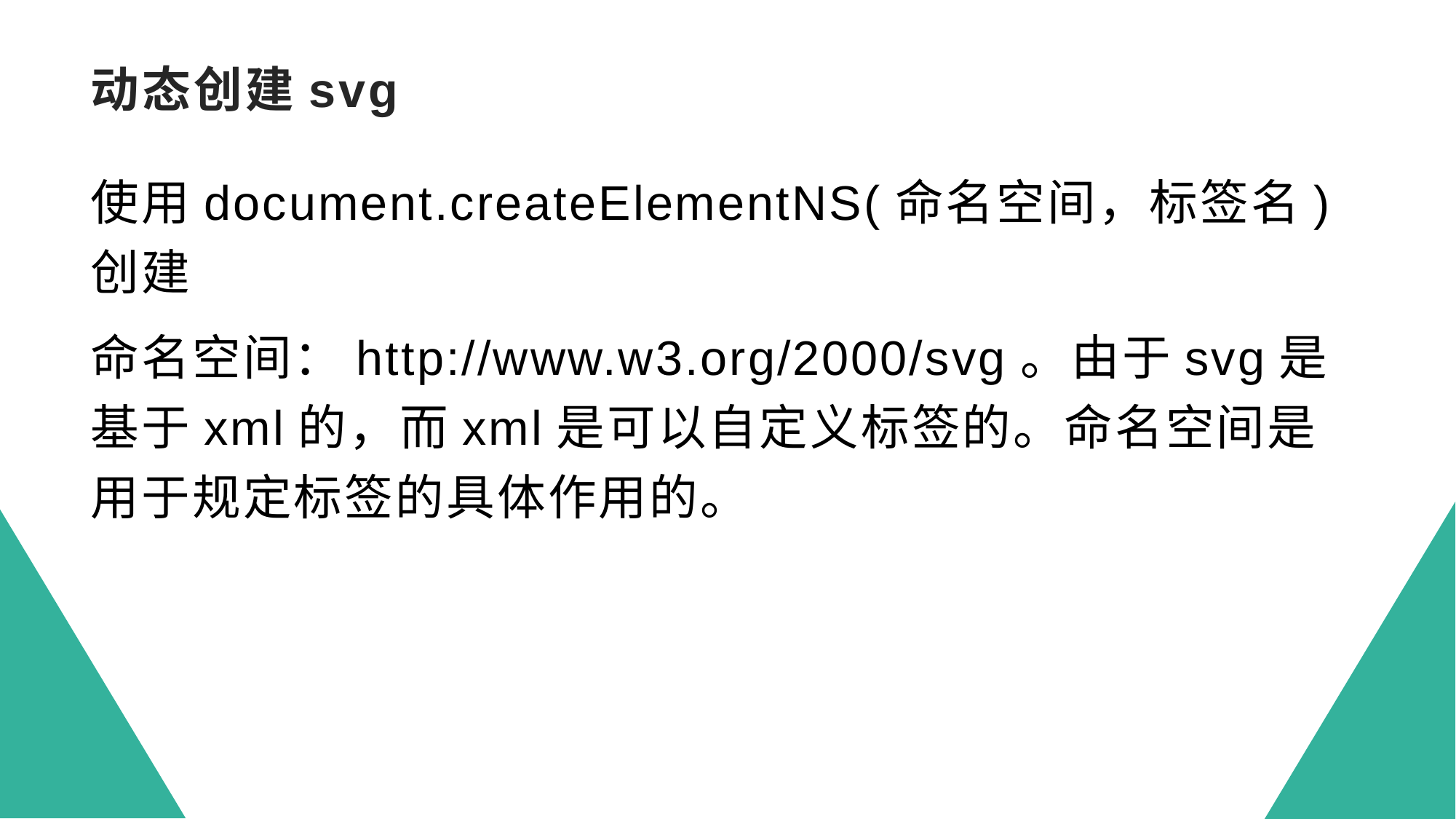

# 动态创建svg
使用document.createElementNS(命名空间，标签名)创建
命名空间：http://www.w3.org/2000/svg。由于svg是基于xml的，而xml是可以自定义标签的。命名空间是用于规定标签的具体作用的。